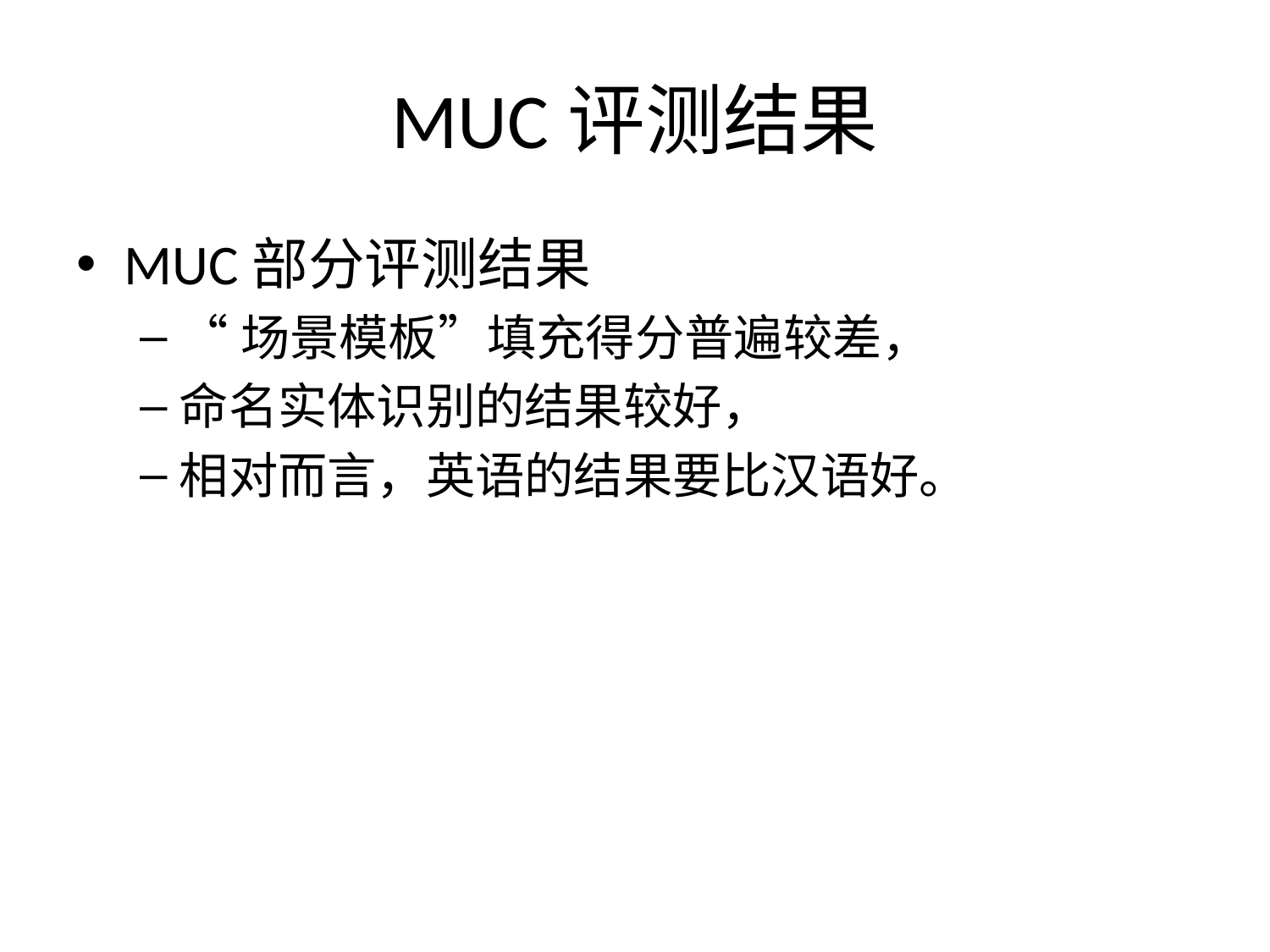

# MUC评测结果
MUC部分评测结果
“场景模板”填充得分普遍较差，
命名实体识别的结果较好，
相对而言，英语的结果要比汉语好。